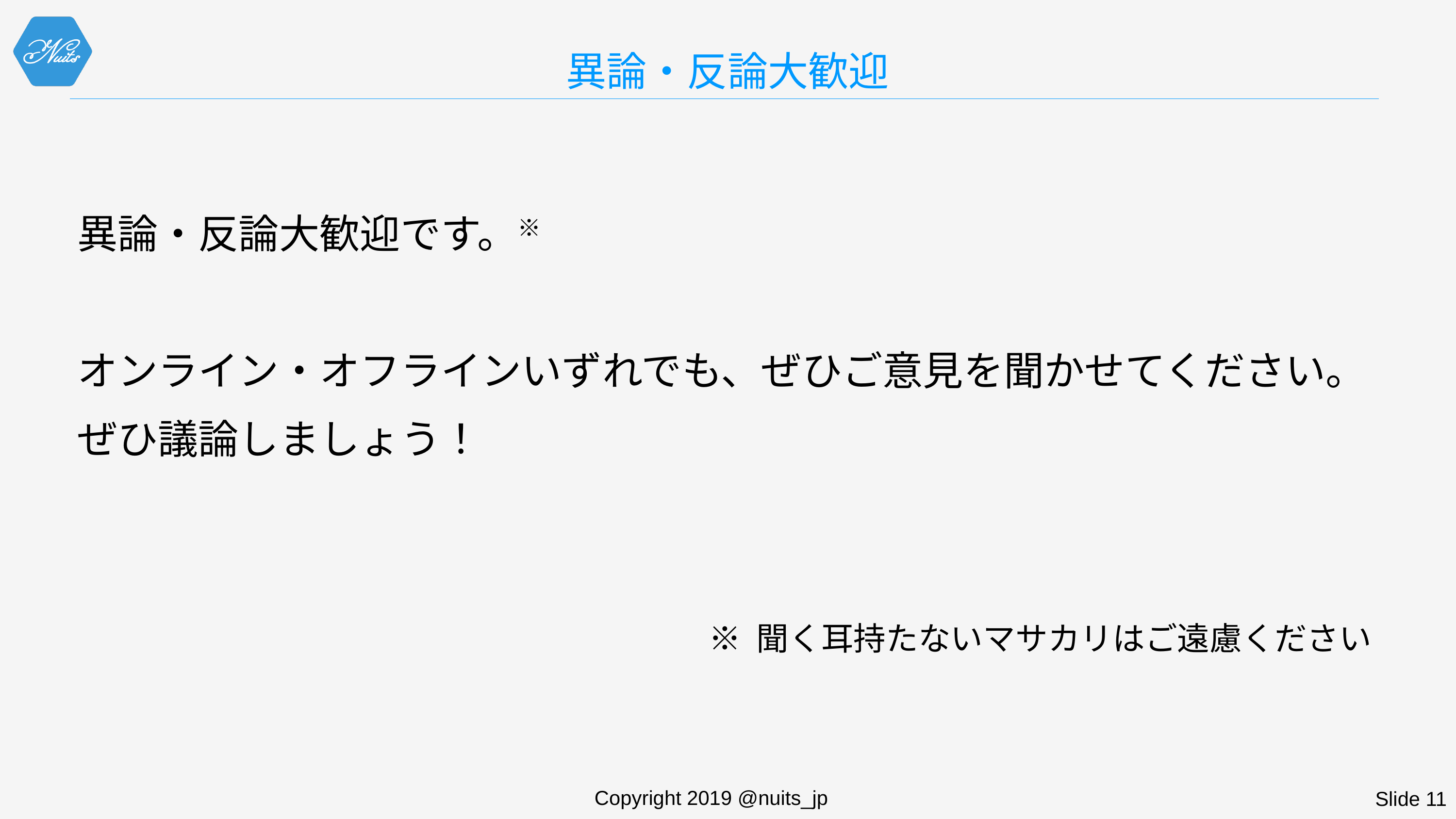

# 異論・反論大歓迎
異論・反論大歓迎です。※

オンライン・オフラインいずれでも、ぜひご意見を聞かせてください。
ぜひ議論しましょう！

※ 聞く耳持たないマサカリはご遠慮ください
Copyright 2019 @nuits_jp
Slide 11